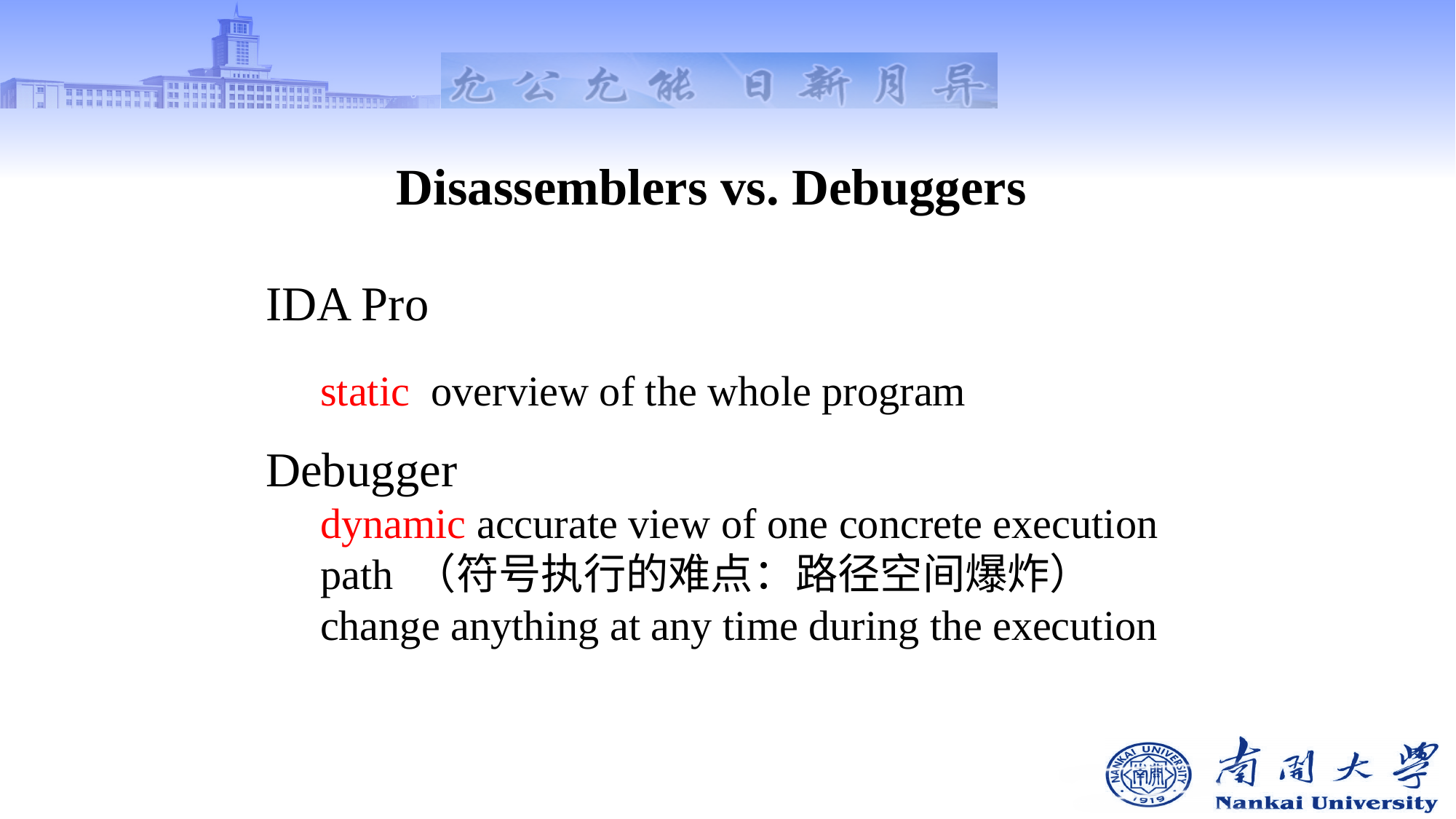

# Disassemblers vs. Debuggers
IDA Pro
static  overview of the whole program
Debugger
dynamic accurate view of one concrete execution path （符号执行的难点：路径空间爆炸）
change anything at any time during the execution